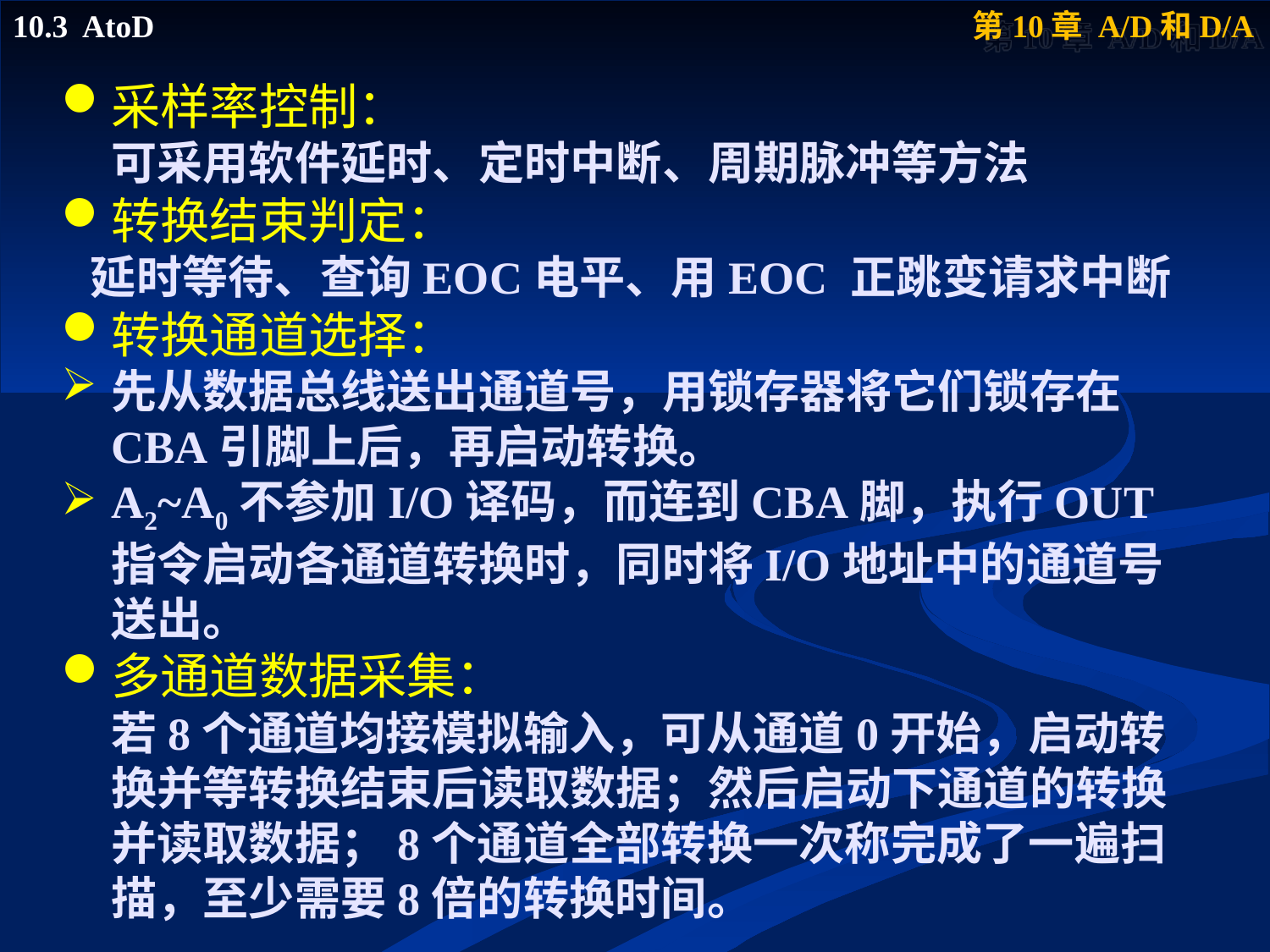

采样率控制：
  	可采用软件延时、定时中断、周期脉冲等方法
转换结束判定：
  延时等待、查询EOC电平、用EOC 正跳变请求中断
转换通道选择：
先从数据总线送出通道号，用锁存器将它们锁存在CBA引脚上后，再启动转换。
A2~A0不参加I/O译码，而连到CBA脚，执行OUT指令启动各通道转换时，同时将I/O地址中的通道号送出。
多通道数据采集：
  	若8个通道均接模拟输入，可从通道0开始，启动转换并等转换结束后读取数据；然后启动下通道的转换并读取数据；8个通道全部转换一次称完成了一遍扫描，至少需要8倍的转换时间。